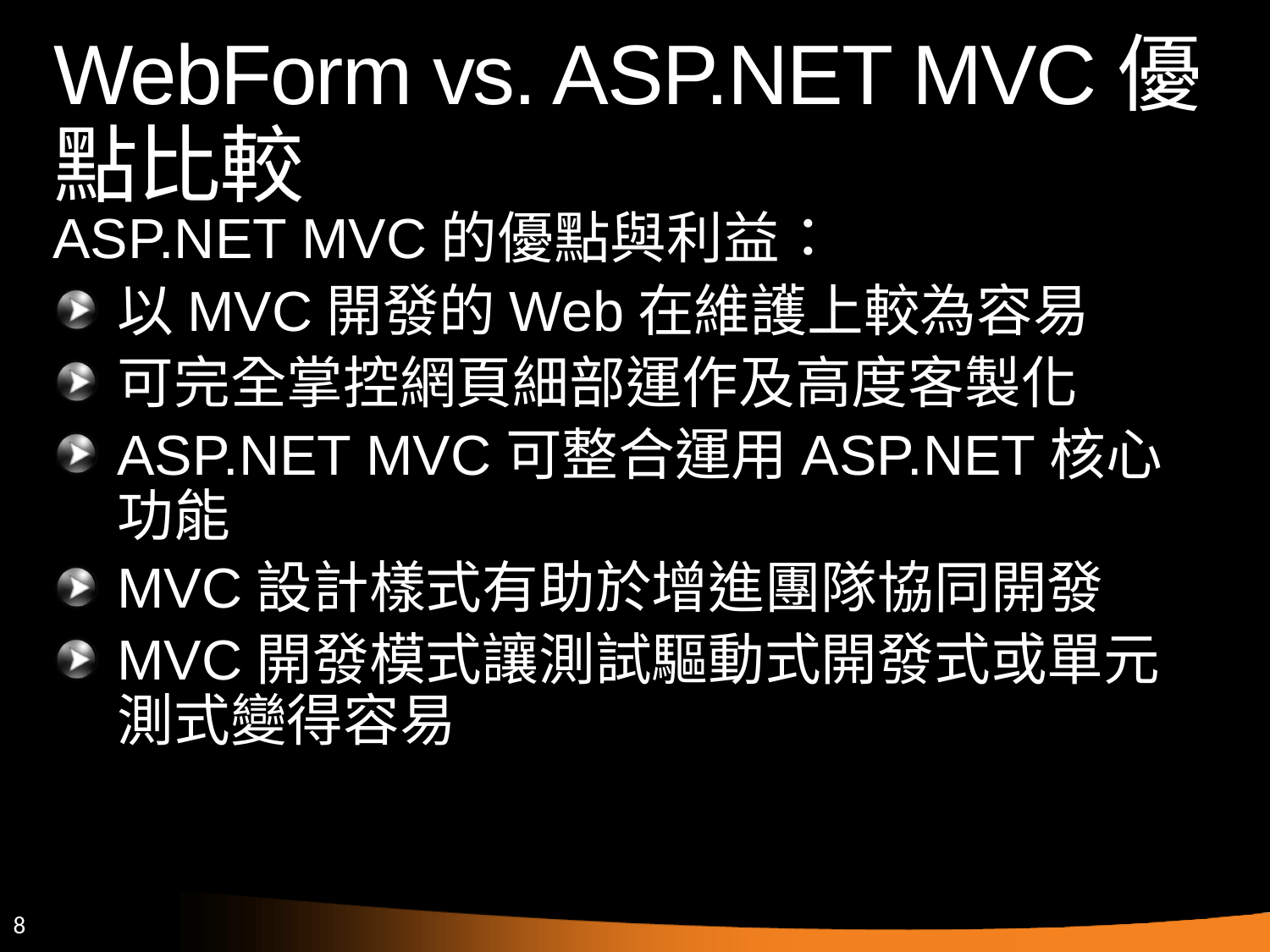

# WebForm vs. ASP.NET MVC優點比較
ASP.NET MVC的優點與利益：
以MVC開發的Web在維護上較為容易
可完全掌控網頁細部運作及高度客製化
ASP.NET MVC可整合運用ASP.NET核心功能
MVC設計樣式有助於增進團隊協同開發
MVC開發模式讓測試驅動式開發式或單元測式變得容易